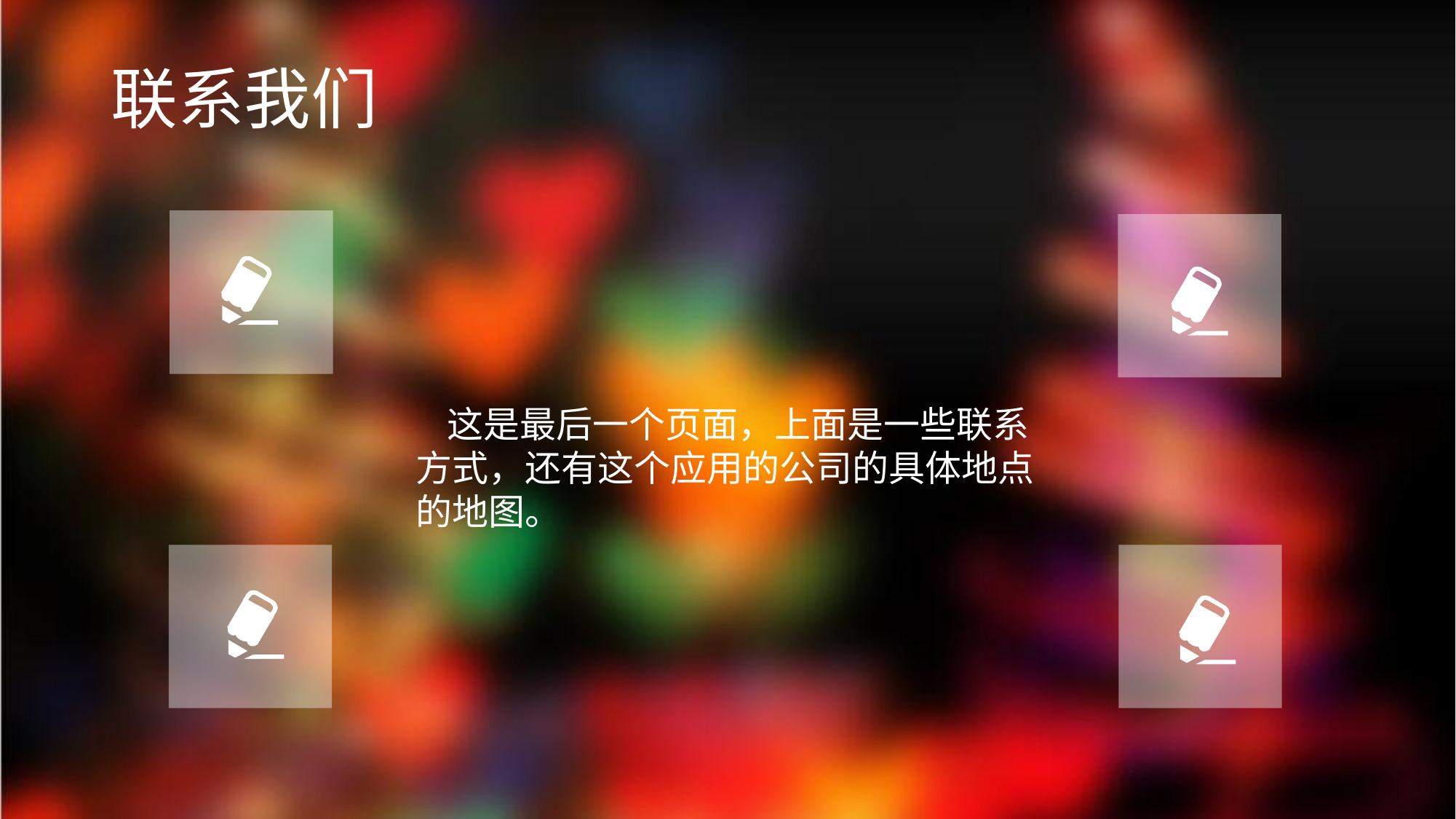

# 联系我们

    这是最后一个页面，上面是一些联系方式，还有这个应用的公司的具体地点的地图。